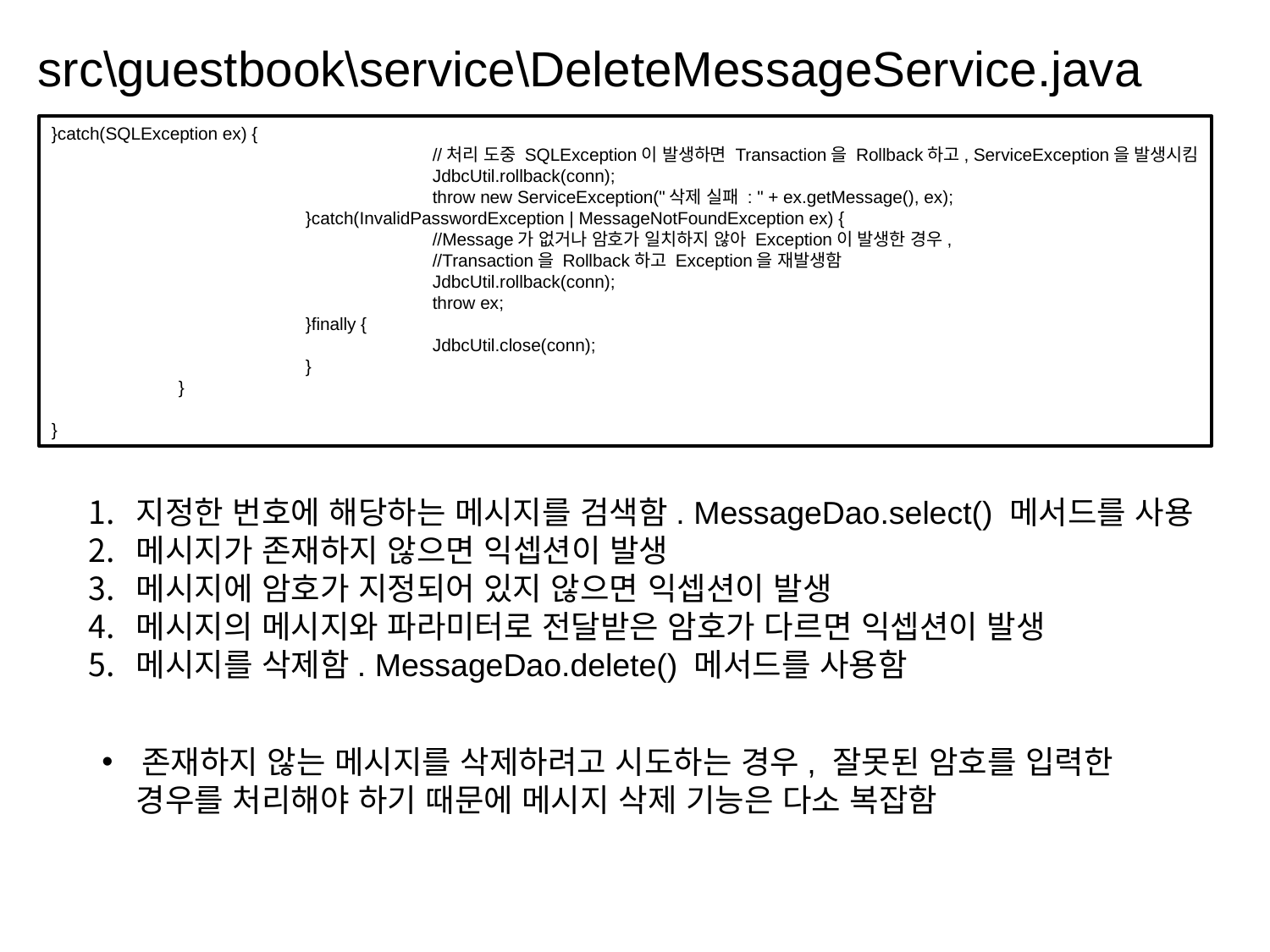

# src\guestbook\service\DeleteMessageService.java
}catch(SQLException ex) {
			//처리 도중 SQLException이 발생하면 Transaction을 Rollback하고, ServiceException을 발생시킴
			JdbcUtil.rollback(conn);
			throw new ServiceException("삭제 실패 : " + ex.getMessage(), ex);
		}catch(InvalidPasswordException | MessageNotFoundException ex) {
			//Message가 없거나 암호가 일치하지 않아 Exception이 발생한 경우,
			//Transaction을 Rollback하고 Exception을 재발생함
			JdbcUtil.rollback(conn);
			throw ex;
		}finally {
			JdbcUtil.close(conn);
		}
	}

}
지정한 번호에 해당하는 메시지를 검색함. MessageDao.select() 메서드를 사용
메시지가 존재하지 않으면 익셉션이 발생
메시지에 암호가 지정되어 있지 않으면 익셉션이 발생
메시지의 메시지와 파라미터로 전달받은 암호가 다르면 익셉션이 발생
메시지를 삭제함. MessageDao.delete() 메서드를 사용함
존재하지 않는 메시지를 삭제하려고 시도하는 경우, 잘못된 암호를 입력한
   경우를 처리해야 하기 때문에 메시지 삭제 기능은 다소 복잡함